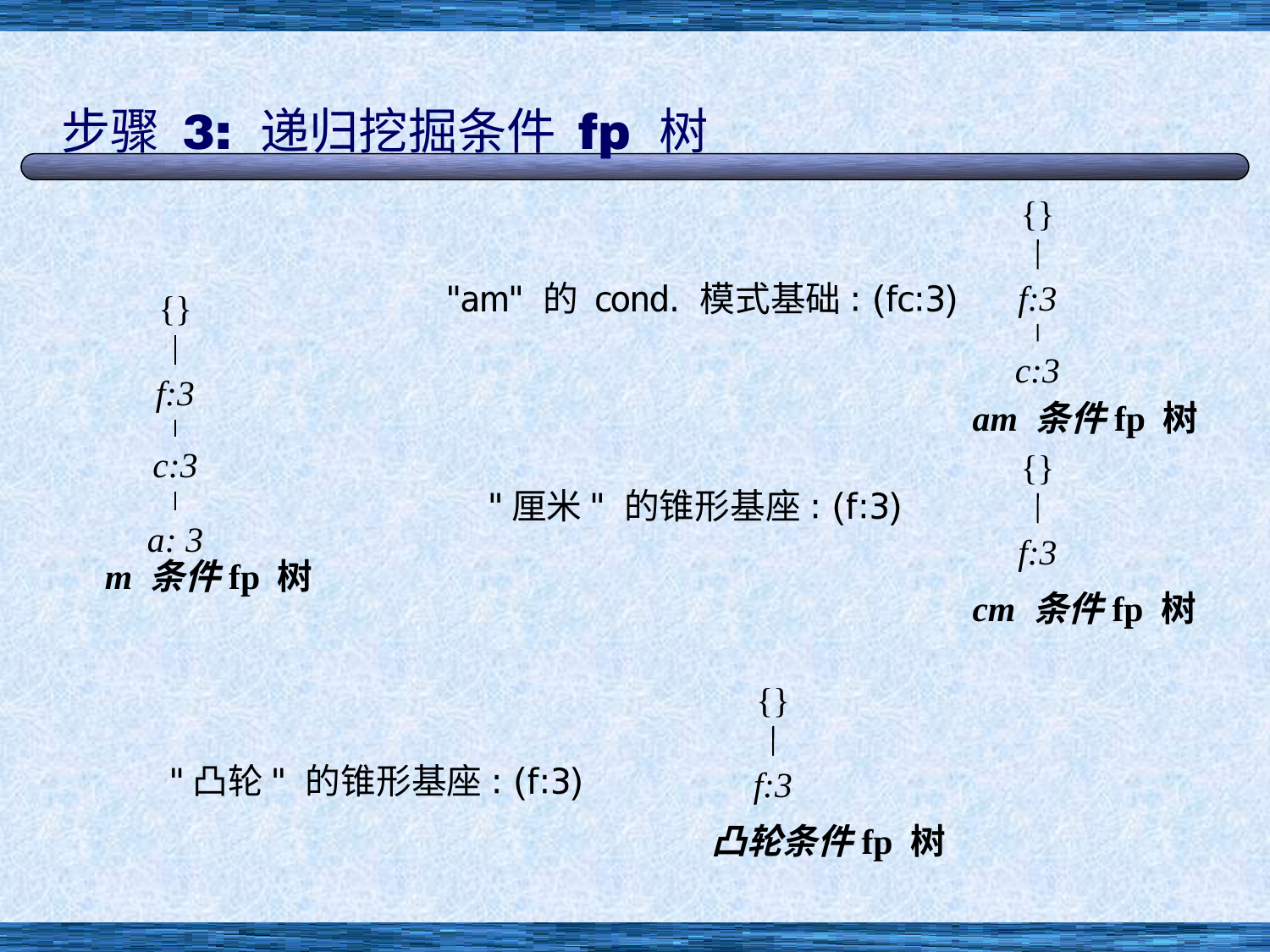

# 步骤 3: 递归挖掘条件 fp 树
{}
f:3
c:3
am 条件fp 树
"am" 的 cond. 模式基础: (fc:3)
{}
f:3
c:3
a: 3
m 条件fp 树
{}
"厘米" 的锥形基座: (f:3)
f:3
cm 条件fp 树
{}
"凸轮" 的锥形基座: (f:3)
f:3
凸轮条件fp 树